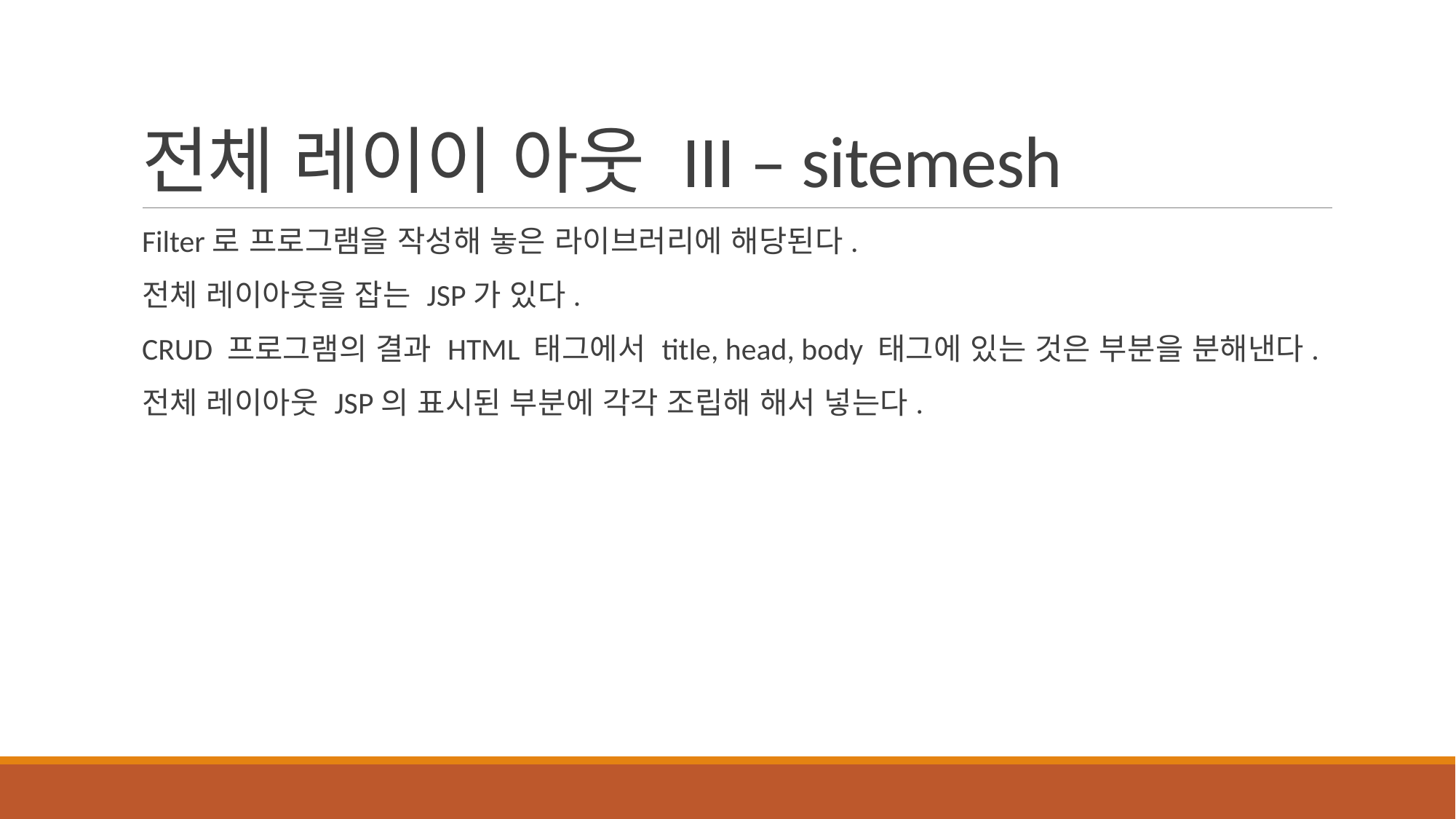

# 전체 레이이 아웃 III – sitemesh
Filter로 프로그램을 작성해 놓은 라이브러리에 해당된다.
전체 레이아웃을 잡는 JSP가 있다.
CRUD 프로그램의 결과 HTML 태그에서 title, head, body 태그에 있는 것은 부분을 분해낸다.
전체 레이아웃 JSP의 표시된 부분에 각각 조립해 해서 넣는다.